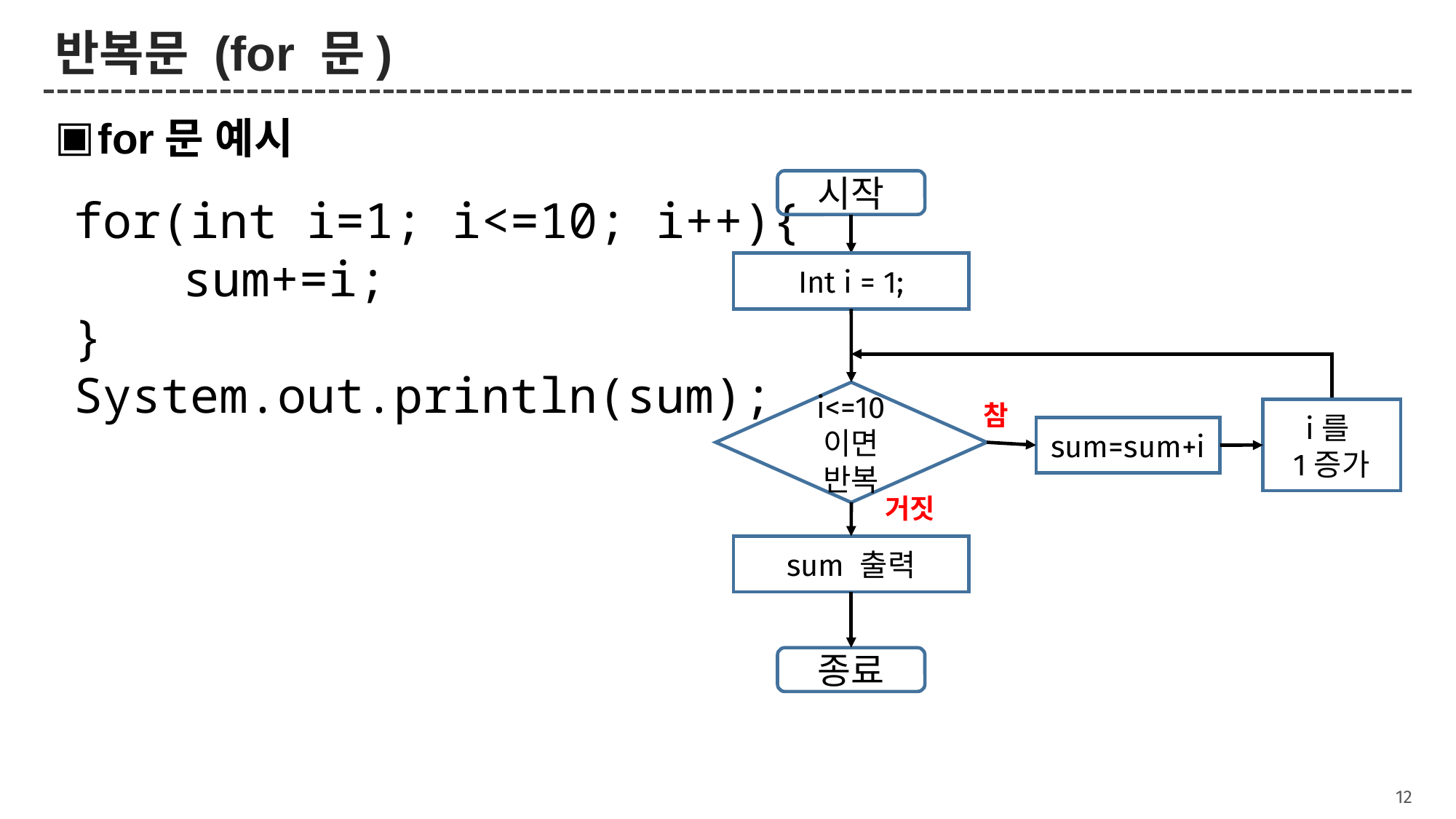

# 반복문 (for 문)
for문 예시
시작
Int i = 1;
i<=10 이면 반복
참
i를
1증가
sum=sum+i
거짓
sum 출력
종료
for(int i=1; i<=10; i++){
	sum+=i;
}
System.out.println(sum);